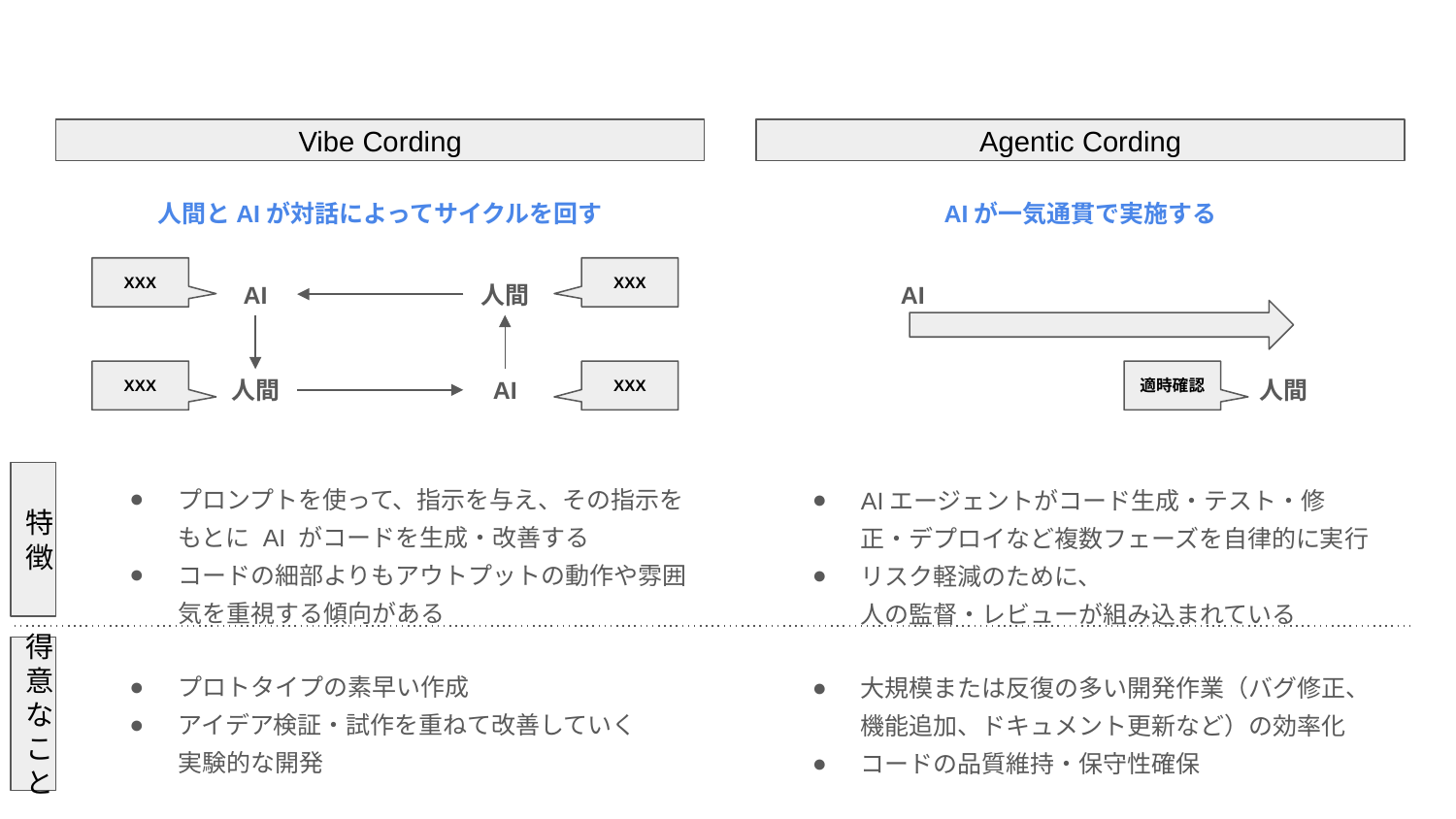

Vibe Cording
Agentic Cording
人間とAIが対話によってサイクルを回す
AIが一気通貫で実施する
XXX
XXX
AI
人間
AI

XXX
XXX
適時確認
人間
AI
人間
プロンプトを使って、指示を与え、その指示を
もとに AI がコードを生成・改善する
コードの細部よりもアウトプットの動作や雰囲気を重視する傾向がある
特徴
AIエージェントがコード生成・テスト・修正・デプロイなど複数フェーズを自律的に実行
リスク軽減のために、
人の監督・レビューが組み込まれている
得意なこと
プロトタイプの素早い作成
アイデア検証・試作を重ねて改善していく
実験的な開発
大規模または反復の多い開発作業（バグ修正、機能追加、ドキュメント更新など）の効率化
コードの品質維持・保守性確保